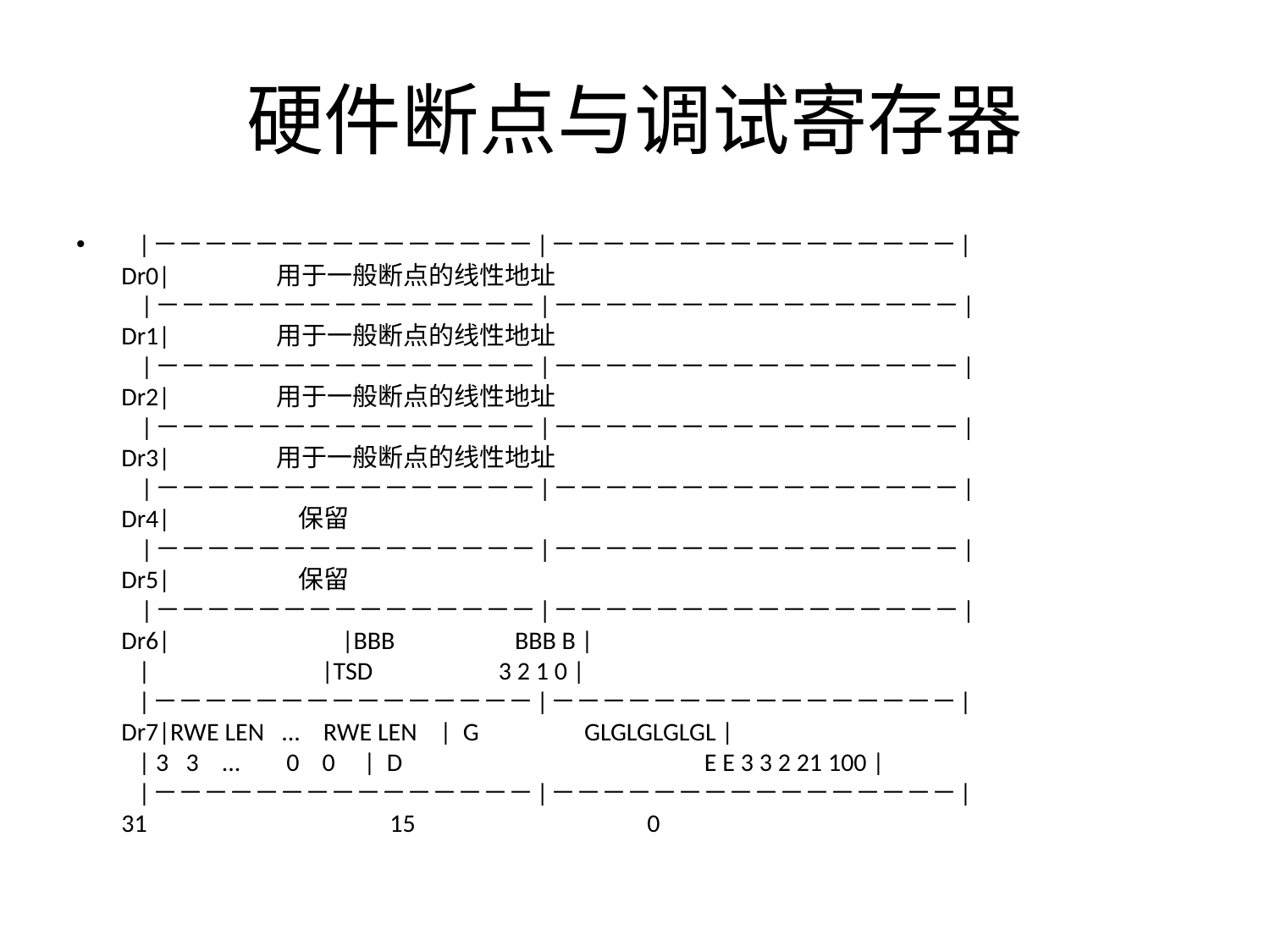

# 硬件断点与调试寄存器
   |－－－－－－－－－－－－－－－|－－－－－－－－－－－－－－－－|
Dr0|                  用于一般断点的线性地址                     
   |－－－－－－－－－－－－－－－|－－－－－－－－－－－－－－－－|
Dr1|                  用于一般断点的线性地址                     
   |－－－－－－－－－－－－－－－|－－－－－－－－－－－－－－－－|
Dr2|                  用于一般断点的线性地址                     
   |－－－－－－－－－－－－－－－|－－－－－－－－－－－－－－－－|
Dr3|                  用于一般断点的线性地址                     
   |－－－－－－－－－－－－－－－|－－－－－－－－－－－－－－－－|
Dr4|                      保留                                 
   |－－－－－－－－－－－－－－－|－－－－－－－－－－－－－－－－|
Dr5|                      保留                                 
   |－－－－－－－－－－－－－－－|－－－－－－－－－－－－－－－－|
Dr6|                              |BBB                     BBB B |
   |                              |TSD                      3 2 1 0 |
   |－－－－－－－－－－－－－－－|－－－－－－－－－－－－－－－－|
Dr7|RWE LEN   ...    RWE LEN    |  G              			 GLGLGLGLGL |
   | 3   3    ...        0    0     |  D              		                                E E 3 3 2 21 100 |
   |－－－－－－－－－－－－－－－|－－－－－－－－－－－－－－－－|
31                           		       15                              		  0